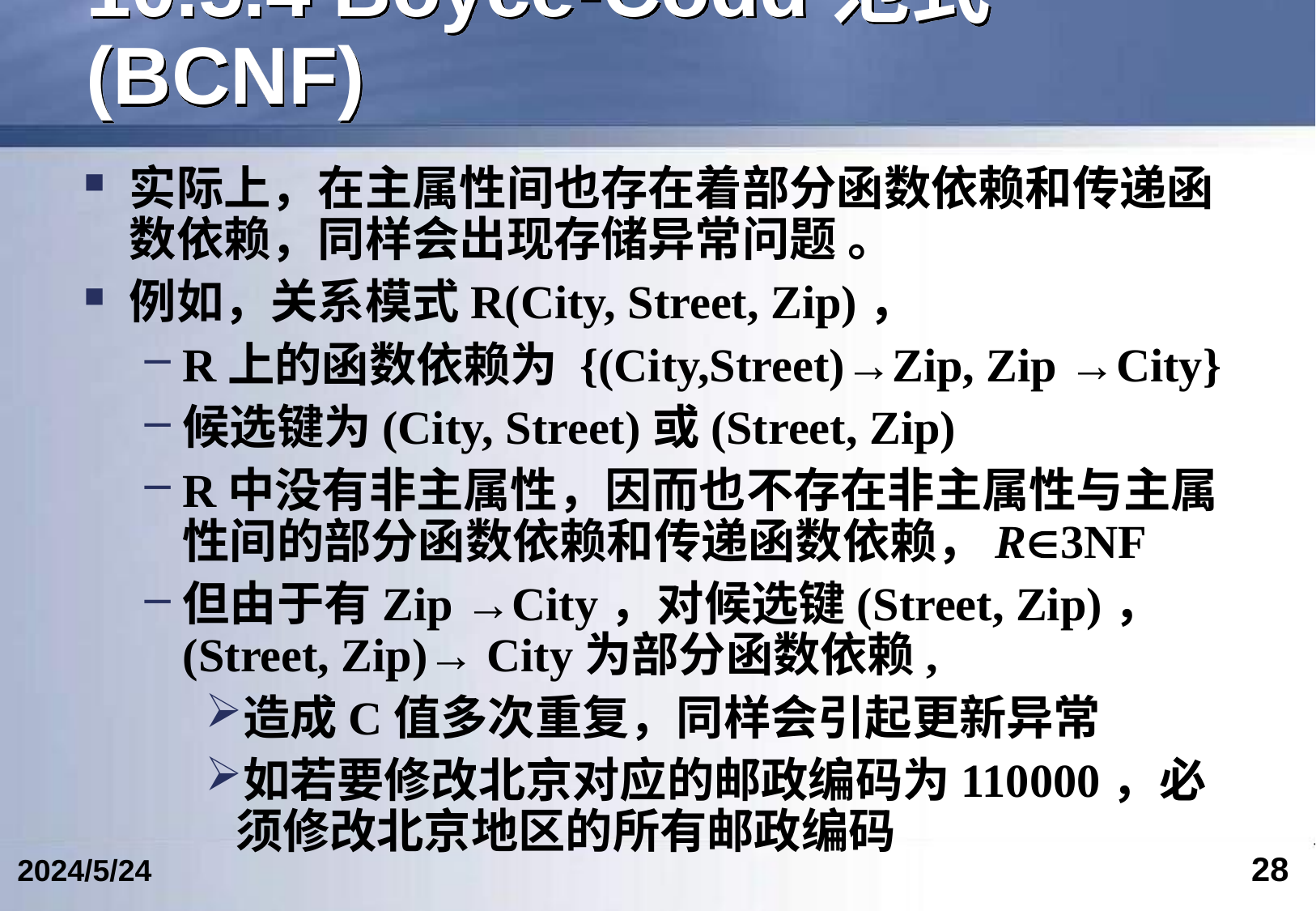

# 10.5.4 Boyce-Codd范式(BCNF)
实际上，在主属性间也存在着部分函数依赖和传递函数依赖，同样会出现存储异常问题 。
例如，关系模式R(City, Street, Zip)，
R上的函数依赖为 {(City,Street)→Zip, Zip →City}
候选键为(City, Street)或(Street, Zip)
R中没有非主属性，因而也不存在非主属性与主属性间的部分函数依赖和传递函数依赖，R∈3NF
但由于有Zip →City，对候选键(Street, Zip)，(Street, Zip)→ City为部分函数依赖,
造成C值多次重复，同样会引起更新异常
如若要修改北京对应的邮政编码为110000，必须修改北京地区的所有邮政编码
28
2024/5/24